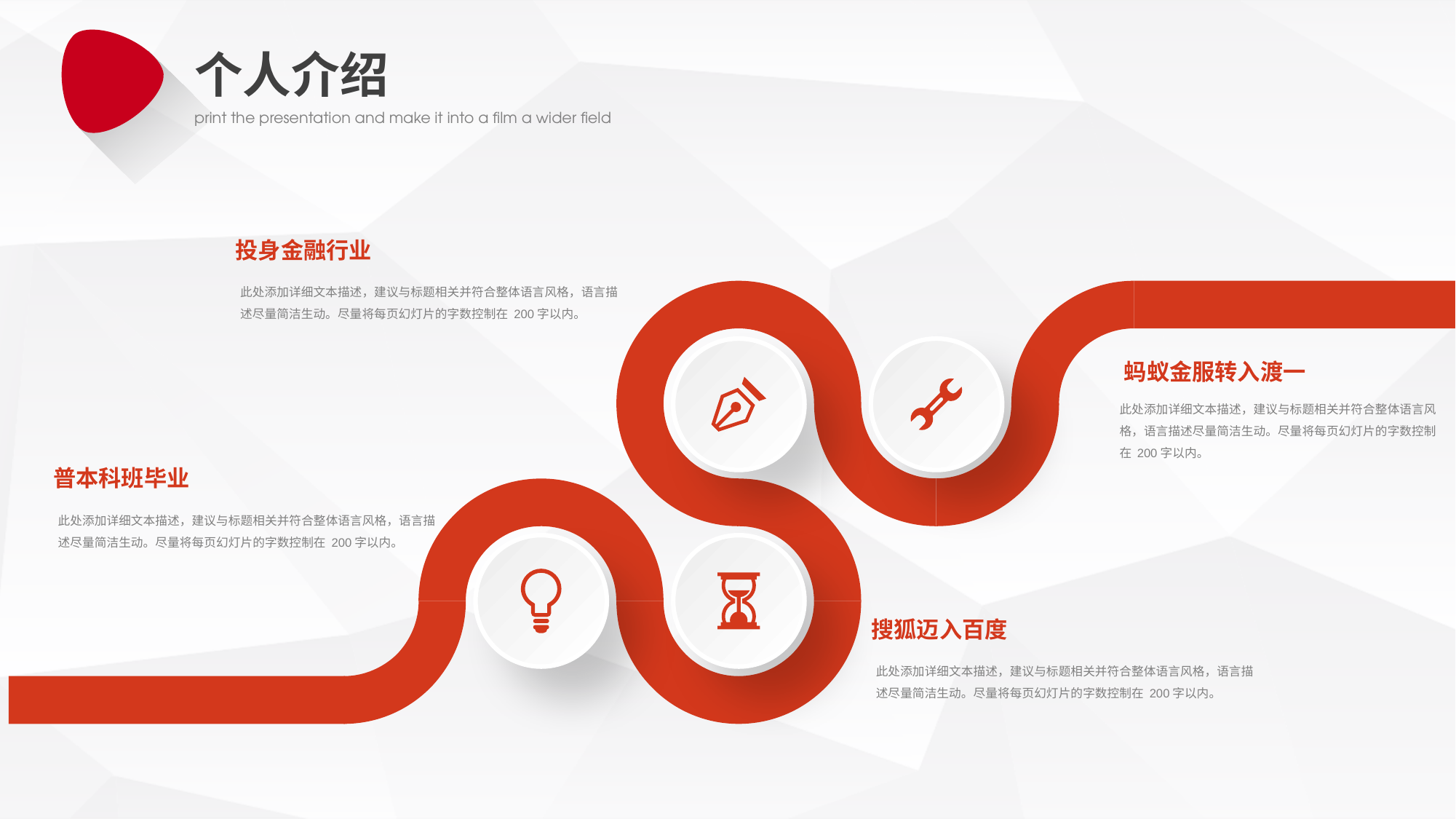

个人介绍
print the presentation and make it into a film a wider field

投身金融行业
此处添加详细文本描述，建议与标题相关并符合整体语言风格，语言描述尽量简洁生动。尽量将每页幻灯片的字数控制在 200字以内。

蚂蚁金服转入渡一

此处添加详细文本描述，建议与标题相关并符合整体语言风格，语言描述尽量简洁生动。尽量将每页幻灯片的字数控制在 200字以内。

普本科班毕业

此处添加详细文本描述，建议与标题相关并符合整体语言风格，语言描述尽量简洁生动。尽量将每页幻灯片的字数控制在 200字以内。

搜狐迈入百度
此处添加详细文本描述，建议与标题相关并符合整体语言风格，语言描述尽量简洁生动。尽量将每页幻灯片的字数控制在 200字以内。